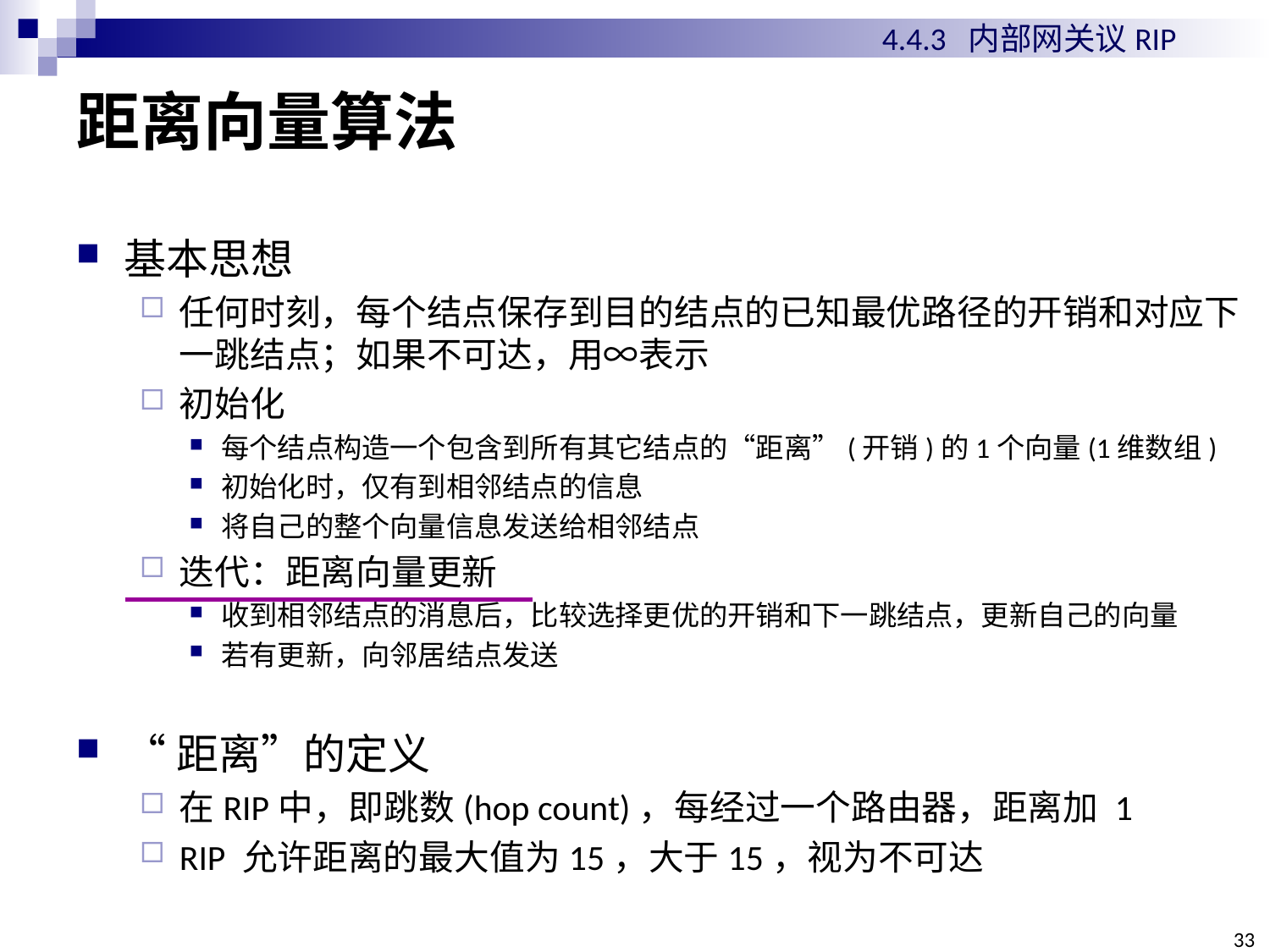

4.4.3  内部网关议RIP
# 距离向量算法
基本思想
任何时刻，每个结点保存到目的结点的已知最优路径的开销和对应下一跳结点；如果不可达，用∞表示
初始化
每个结点构造一个包含到所有其它结点的“距离”(开销)的1个向量(1维数组)
初始化时，仅有到相邻结点的信息
将自己的整个向量信息发送给相邻结点
迭代：距离向量更新
收到相邻结点的消息后，比较选择更优的开销和下一跳结点，更新自己的向量
若有更新，向邻居结点发送
“距离”的定义
在RIP中，即跳数(hop count)，每经过一个路由器，距离加 1
RIP 允许距离的最大值为15，大于15，视为不可达
33